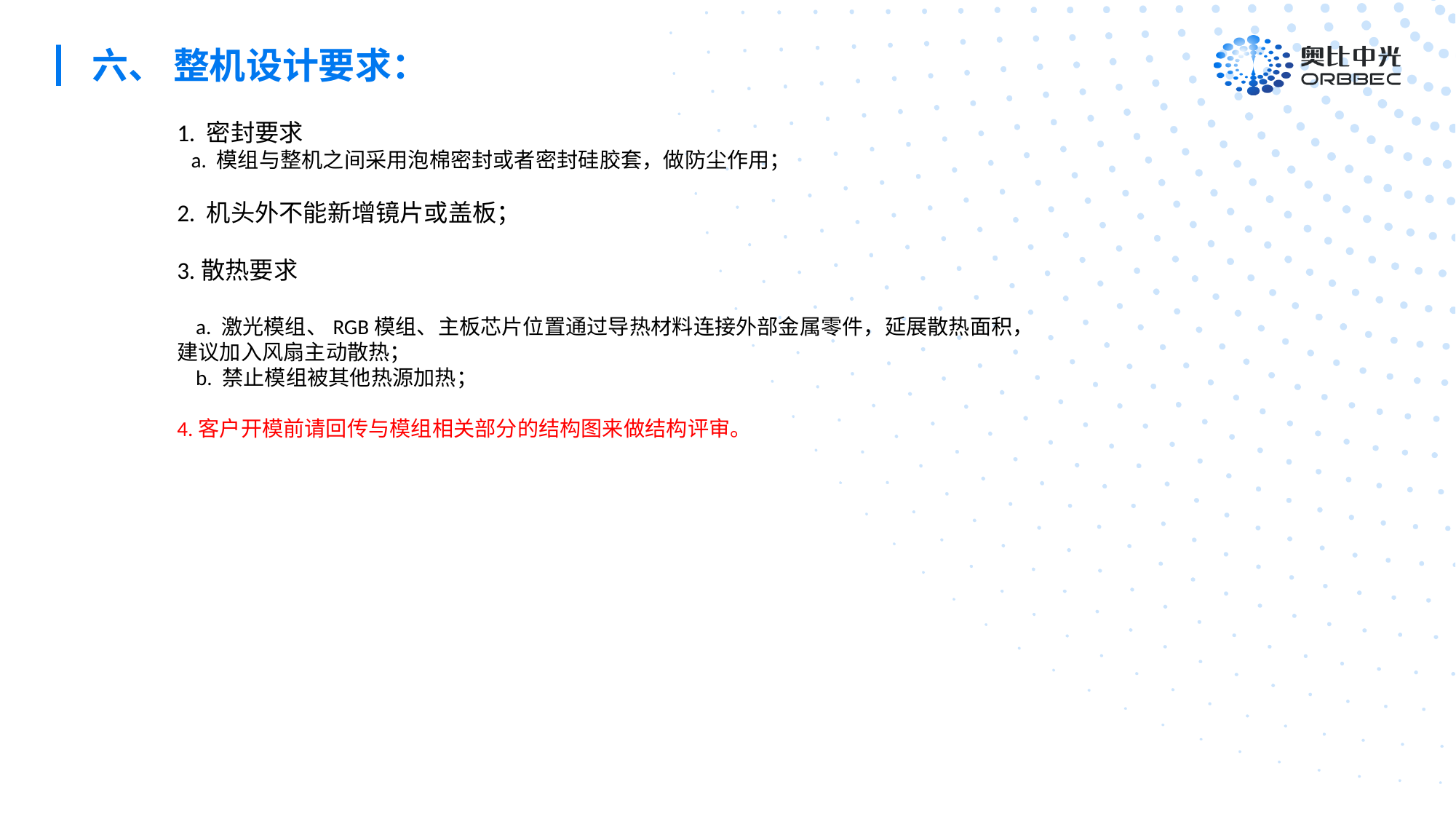

六、 整机设计要求：
1. 密封要求
   a. 模组与整机之间采用泡棉密封或者密封硅胶套，做防尘作用；

2. 机头外不能新增镜片或盖板；

3.散热要求

    a. 激光模组、RGB模组、主板芯片位置通过导热材料连接外部金属零件，延展散热面积，建议加入风扇主动散热；
    b. 禁止模组被其他热源加热；

4.客户开模前请回传与模组相关部分的结构图来做结构评审。

8